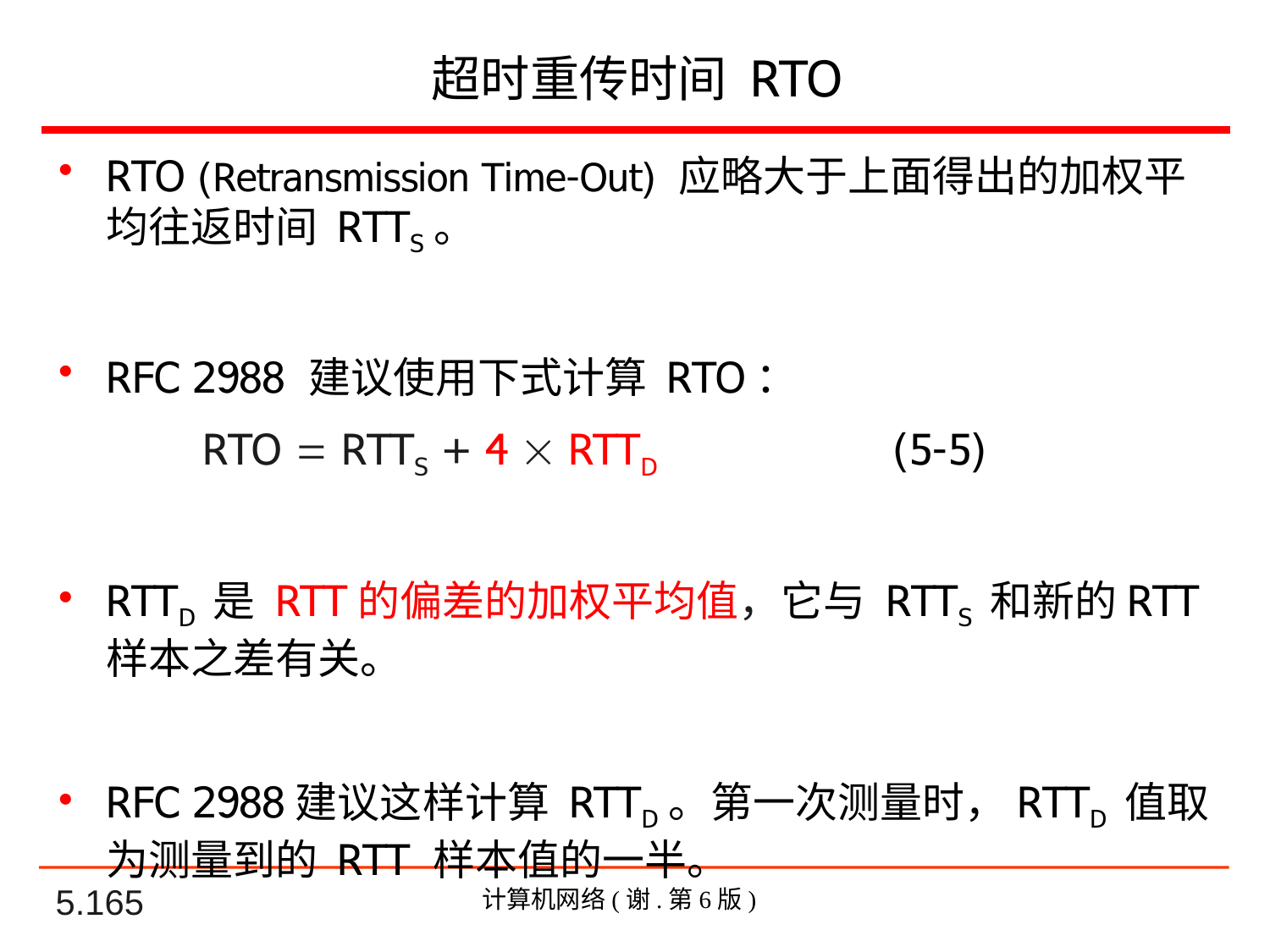

# 超时重传时间 RTO
RTO (Retransmission Time-Out) 应略大于上面得出的加权平均往返时间 RTTS。

RFC 2988 建议使用下式计算 RTO：
           RTO = RTTS + 4 × RTTD                  (5-5)

RTTD 是 RTT的偏差的加权平均值，它与 RTTS 和新的RTT 样本之差有关。

RFC 2988建议这样计算 RTTD。第一次测量时，RTTD 值取为测量到的 RTT 样本值的一半。